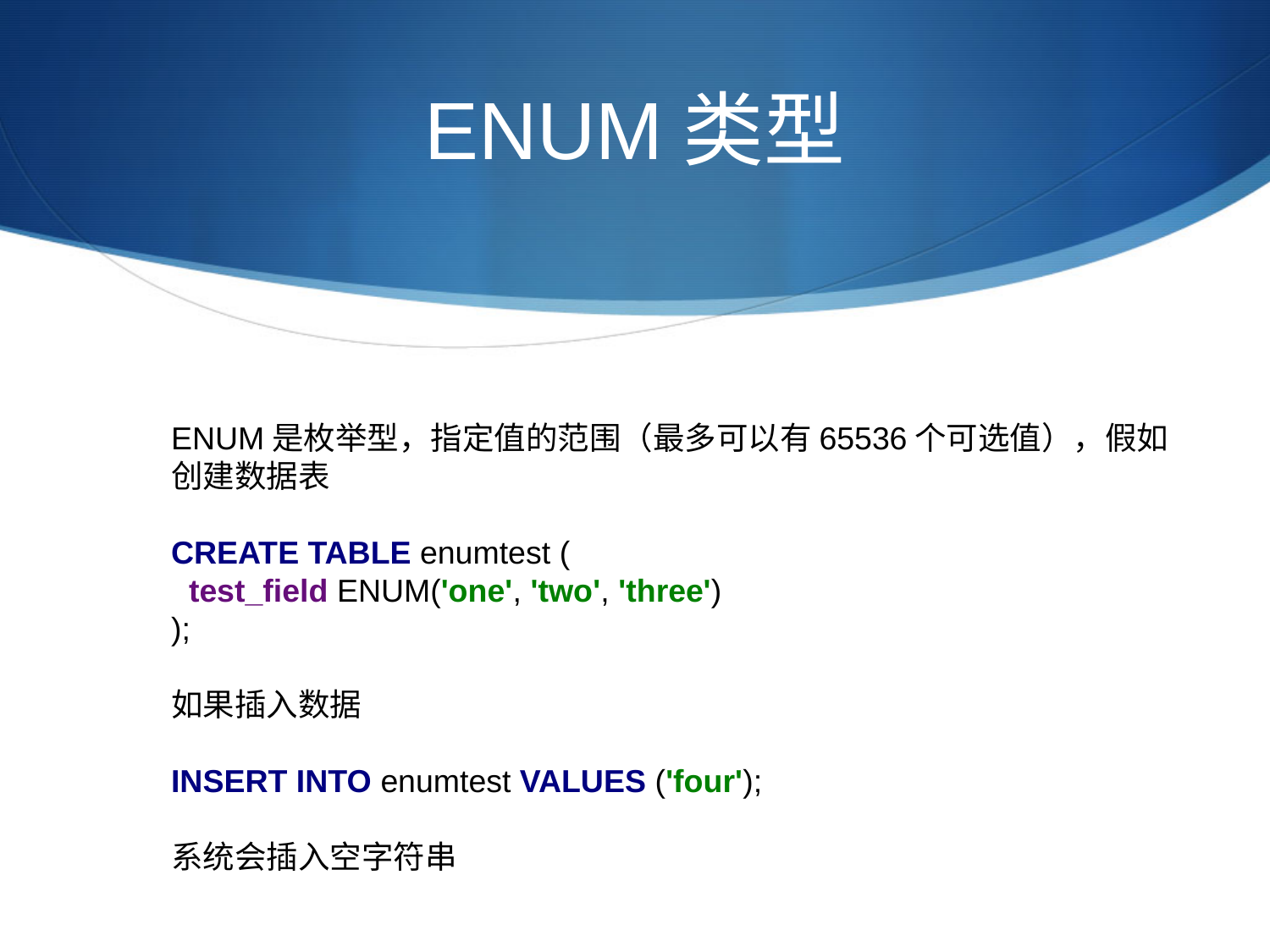

# ENUM类型
ENUM是枚举型，指定值的范围（最多可以有65536个可选值），假如创建数据表

CREATE TABLE enumtest (
  test_field ENUM('one', 'two', 'three')
);

如果插入数据

INSERT INTO enumtest VALUES ('four');

系统会插入空字符串